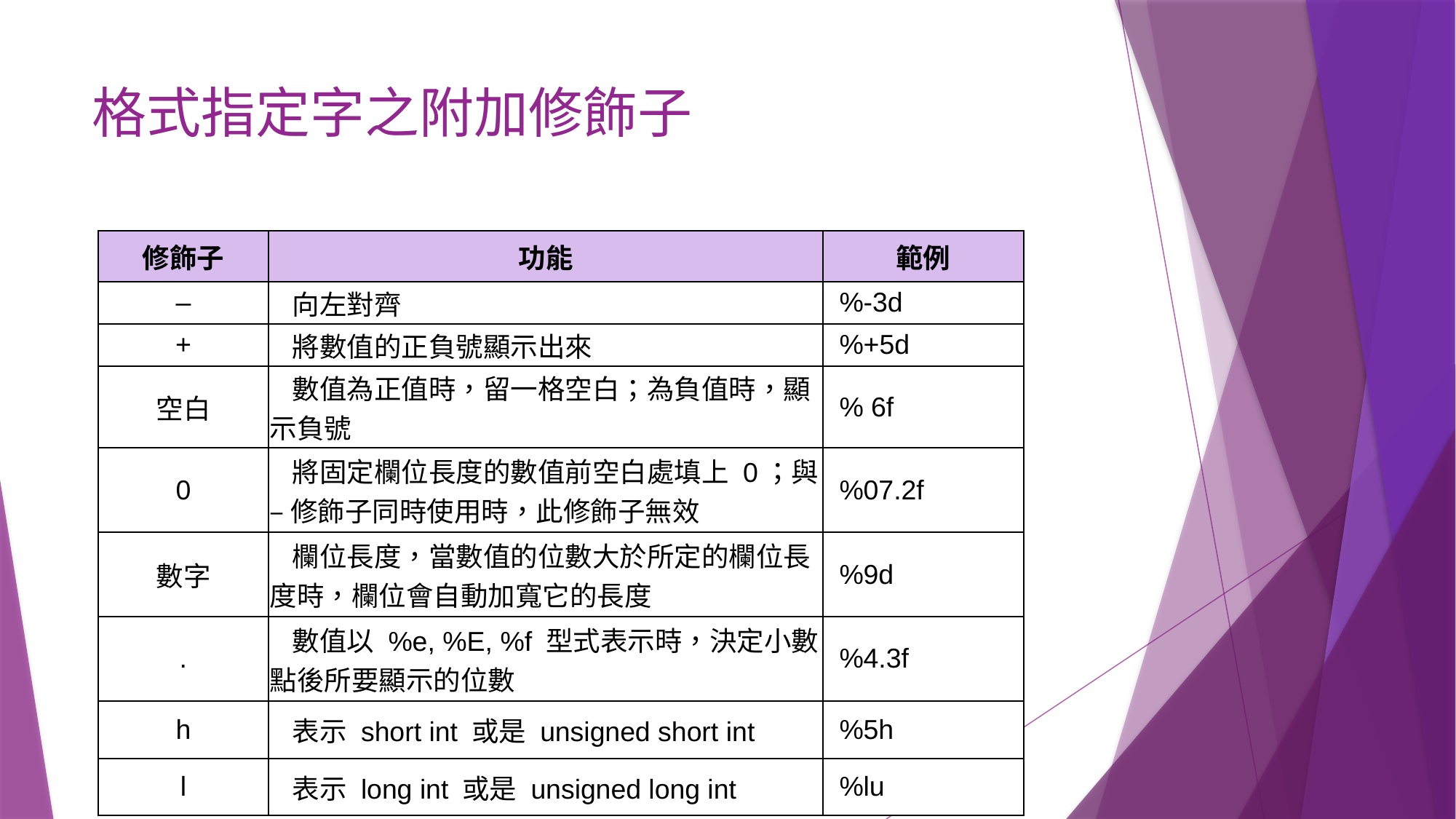

# 格式指定字之附加修飾子
| 修飾子 | 功能 | 範例 |
| --- | --- | --- |
| – | –向左對齊 | –%-3d |
| + | –將數值的正負號顯示出來 | –%+5d |
| 空白 | –數值為正值時，留一格空白；為負值時，顯示負號 | –% 6f |
| 0 | –將固定欄位長度的數值前空白處填上 0；與 – 修飾子同時使用時，此修飾子無效–– | –%07.2f–– |
| 數字 | –欄位長度，當數值的位數大於所定的欄位長度時，欄位會自動加寬它的長度 | –%9d |
| . | –數值以 %e, %E, %f 型式表示時，決定小數點後所要顯示的位數 | –%4.3f |
| h | –表示 short int 或是 unsigned short int | –%5h |
| l | –表示 long int 或是 unsigned long int | –%lu |